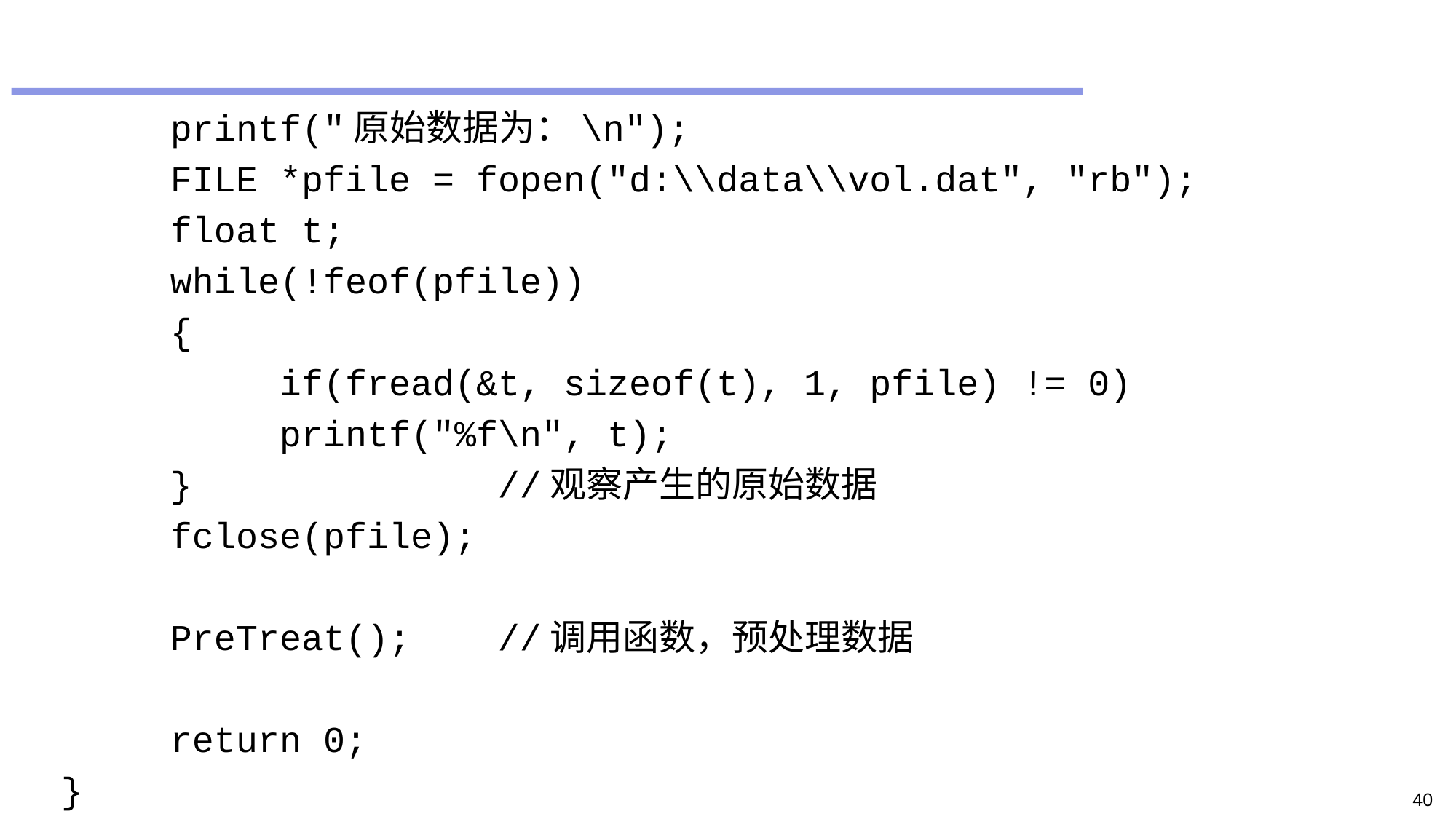

#
	printf("原始数据为：\n");
	FILE *pfile = fopen("d:\\data\\vol.dat", "rb");
	float t;
	while(!feof(pfile))
	{
		if(fread(&t, sizeof(t), 1, pfile) != 0)
		printf("%f\n", t);
	}			//观察产生的原始数据
	fclose(pfile);

	PreTreat();	//调用函数，预处理数据

	return 0;
}

40